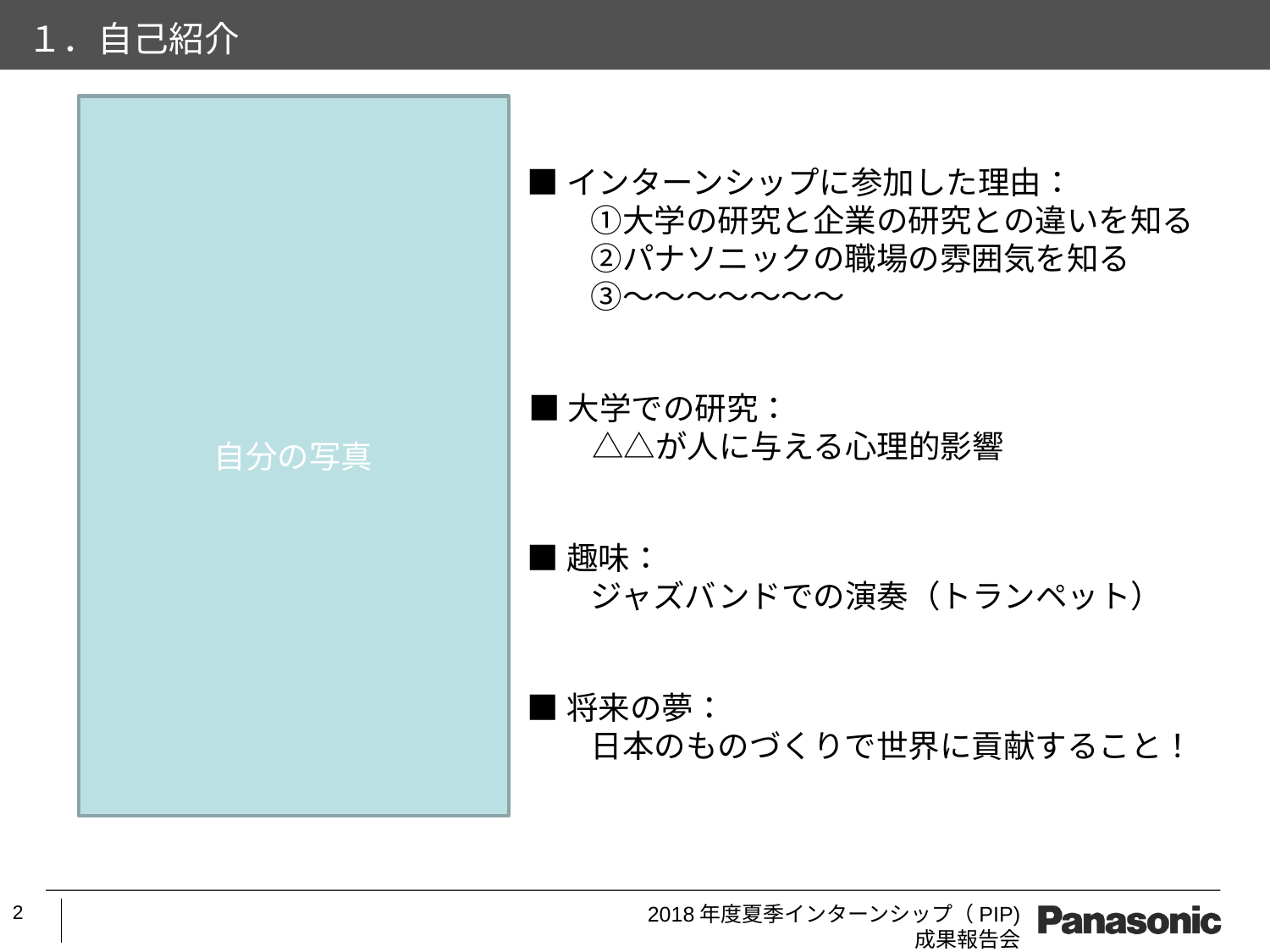

１．自己紹介
自分の写真
■インターンシップに参加した理由：
　　①大学の研究と企業の研究との違いを知る
　　②パナソニックの職場の雰囲気を知る
　　③～～～～～～～
■大学での研究：
　　△△が人に与える心理的影響
■趣味：
　　ジャズバンドでの演奏（トランペット）
■将来の夢：
　　日本のものづくりで世界に貢献すること！
2